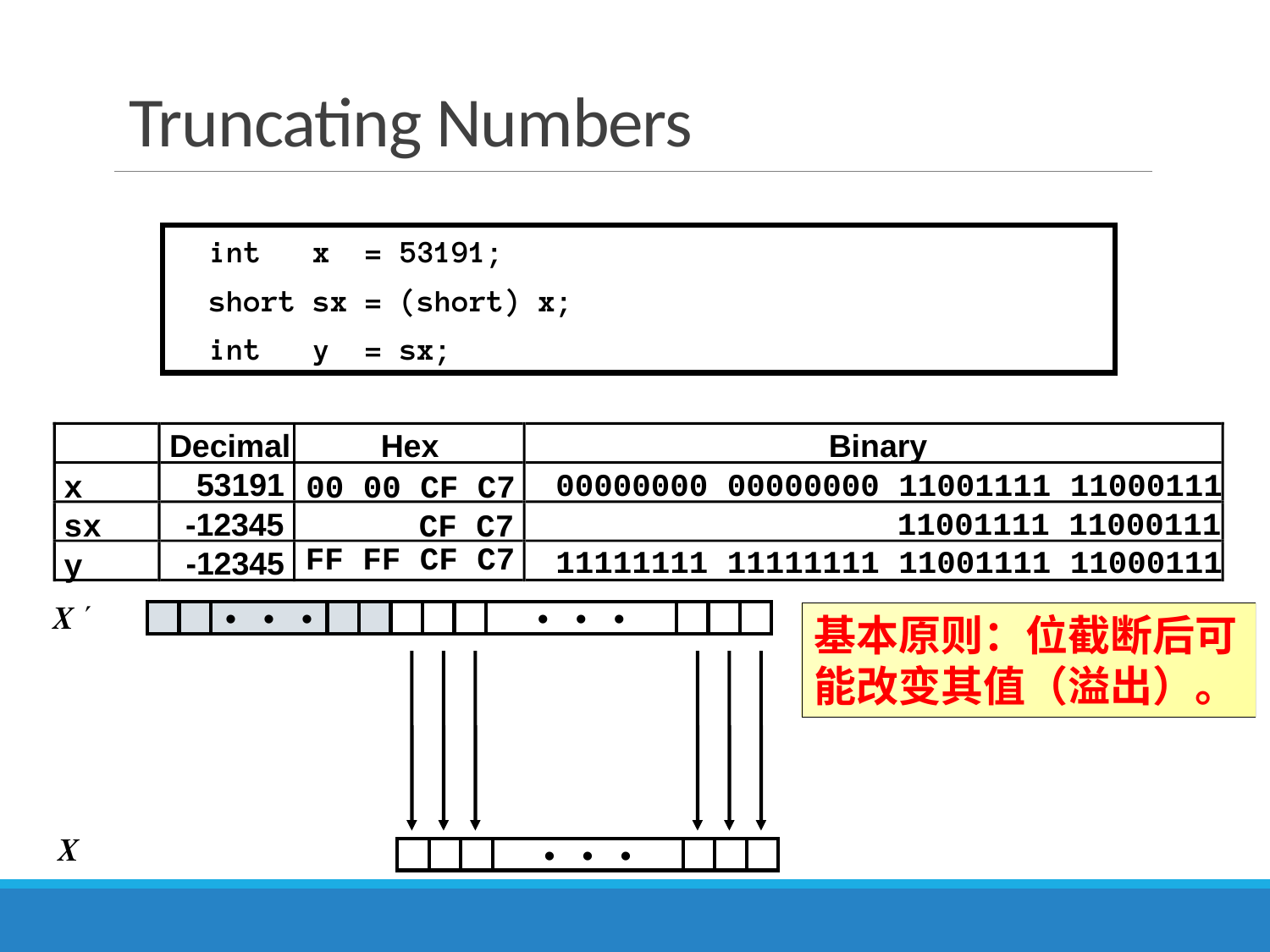

# Truncating Numbers
  int   x  = 53191;
  short sx = (short) x;
  int   y  = sx;

Decimal
Hex
Binary

00000000 00000000 11001111 11000111
53191
x
00 00 CF C7

11001111 11000111
-12345
sx
      CF C7
FF FF CF C7

11111111 11111111 11001111 11000111

-12345
y

X ′

• • •

• • •

X

• • •

基本原则：位截断后可能改变其值（溢出）。